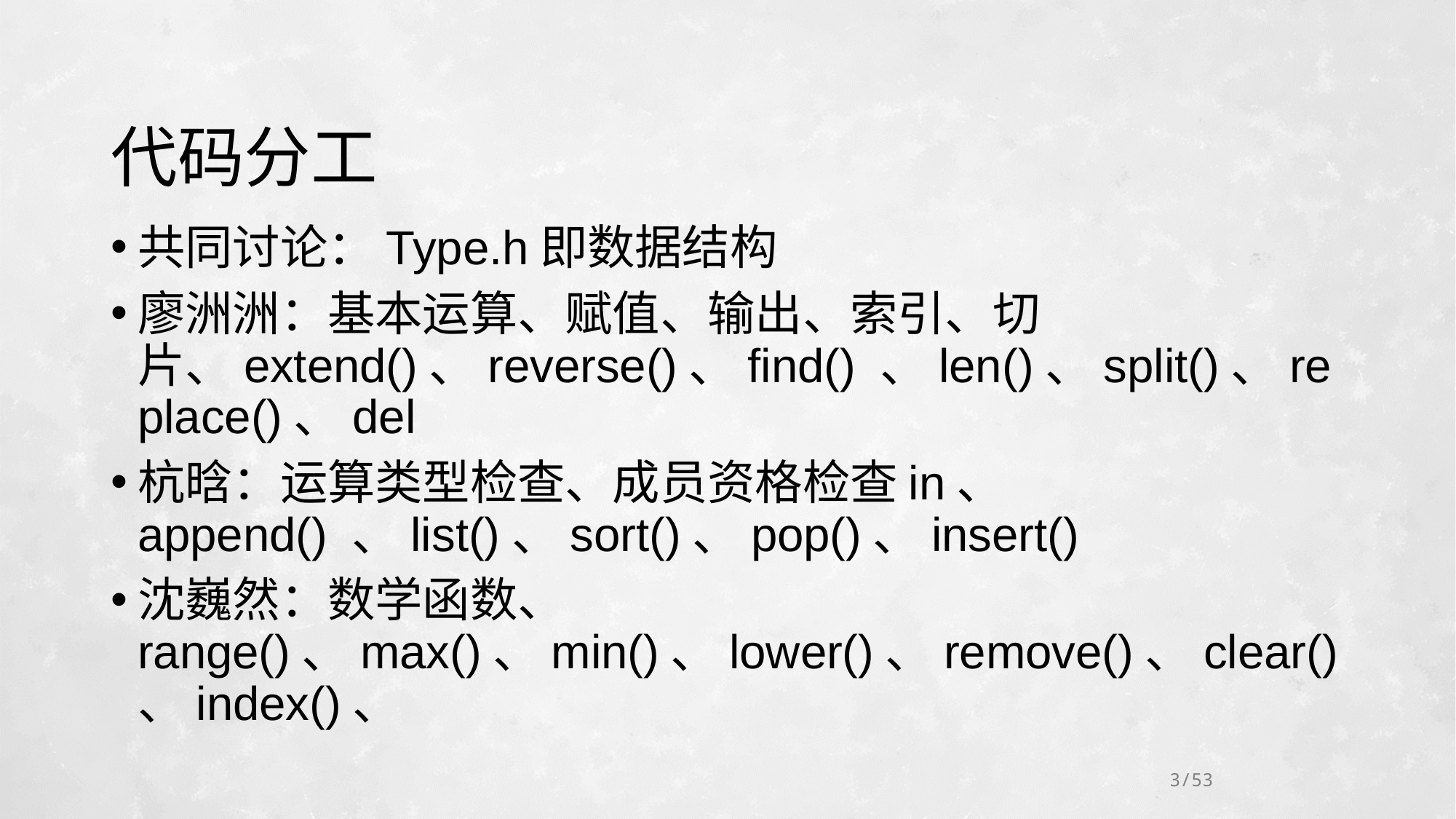

# 代码分工
共同讨论：Type.h即数据结构
廖洲洲：基本运算、赋值、输出、索引、切片、extend()、reverse()、find() 、len()、split()、replace()、del
杭晗：运算类型检查、成员资格检查in、 append() 、list()、sort()、pop()、insert()
沈巍然：数学函数、 range()、max()、min()、lower()、remove()、clear()、index()、
3/53